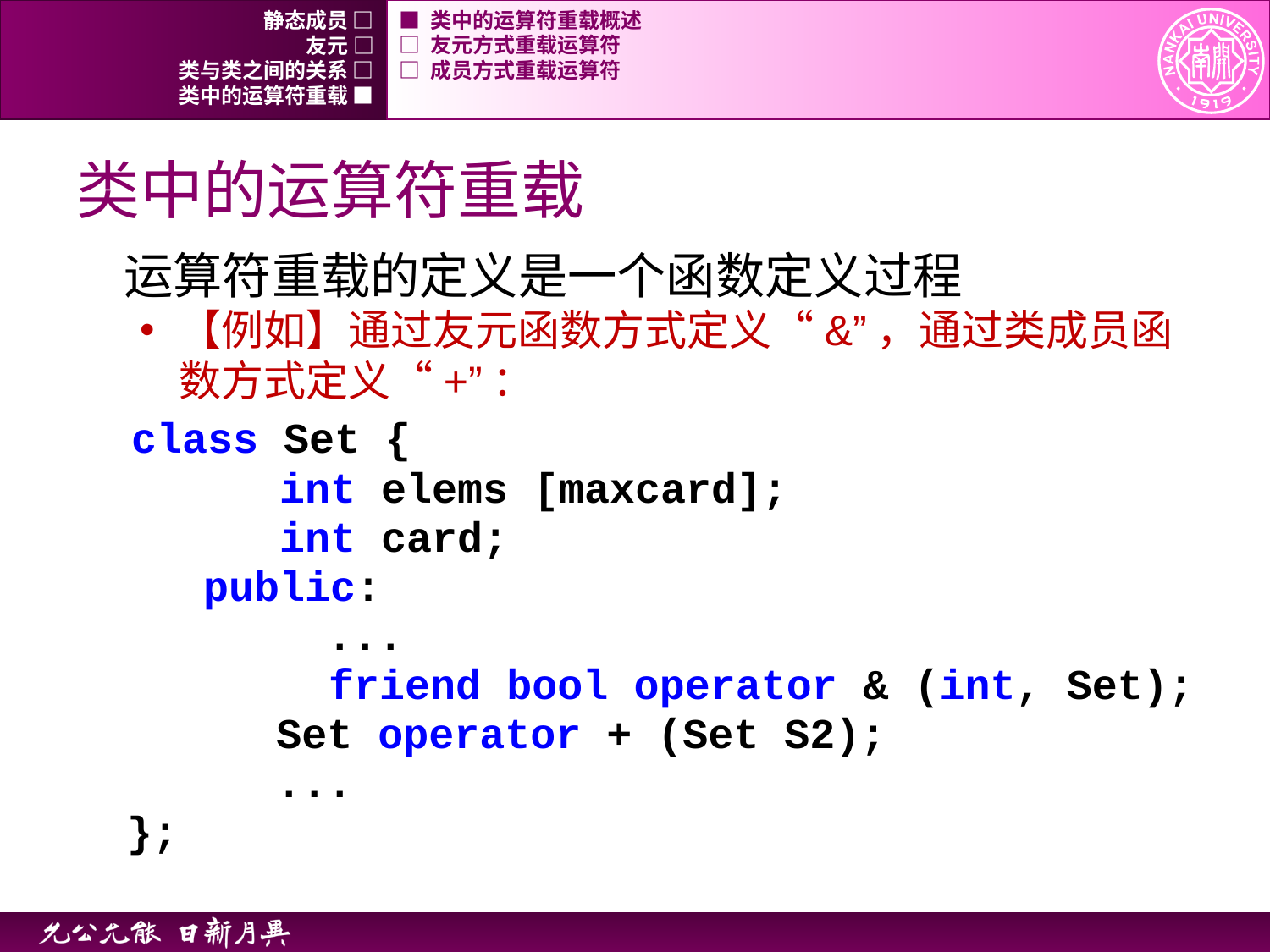

静态成员 □
■ 类中的运算符重载概述
友元 □
□ 友元方式重载运算符
类与类之间的关系 □
□ 成员方式重载运算符
类中的运算符重载 ■

# 类中的运算符重载
运算符重载的定义是一个函数定义过程
【例如】通过友元函数方式定义“&”，通过类成员函数方式定义“+”：
    class Set {
        int elems [maxcard];
        int card;
     public:
  	   ...
   	   friend bool operator & (int, Set);
	      Set operator + (Set S2);
	      ...
  };